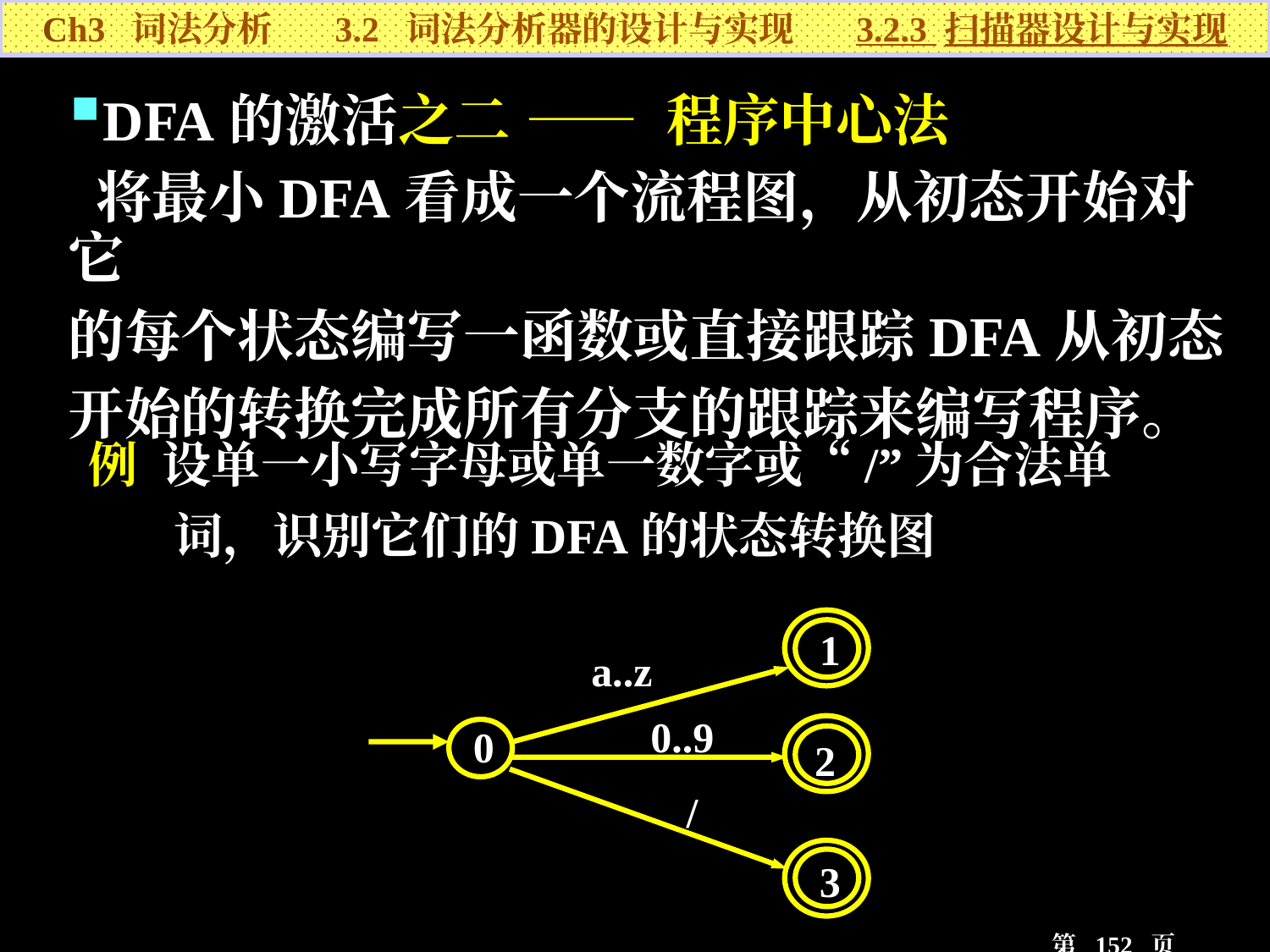

Ch3  词法分析      3.2  词法分析器的设计与实现      3.2.3 扫描器设计与实现
DFA的激活之二 ——  程序中心法
 将最小DFA看成一个流程图，从初态开始对它
的每个状态编写一函数或直接跟踪DFA从初态
开始的转换完成所有分支的跟踪来编写程序。
例  设单一小写字母或单一数字或“/”为合法单
      词，识别它们的DFA的状态转换图

1
a..z

0..9

0
2

/

3